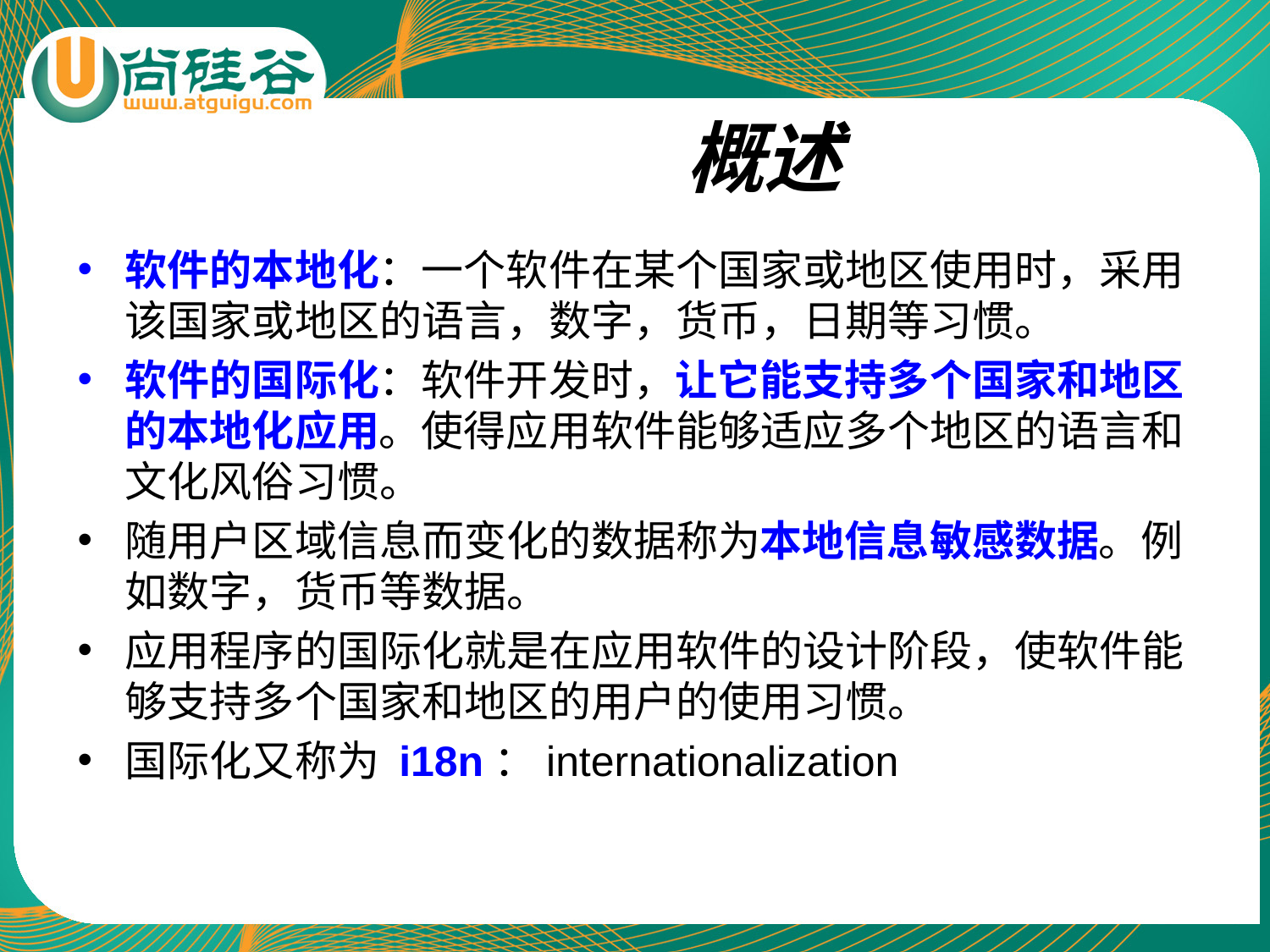

# 概述
软件的本地化：一个软件在某个国家或地区使用时，采用该国家或地区的语言，数字，货币，日期等习惯。
软件的国际化：软件开发时，让它能支持多个国家和地区的本地化应用。使得应用软件能够适应多个地区的语言和文化风俗习惯。
随用户区域信息而变化的数据称为本地信息敏感数据。例如数字，货币等数据。
应用程序的国际化就是在应用软件的设计阶段，使软件能够支持多个国家和地区的用户的使用习惯。
国际化又称为 i18n：internationalization